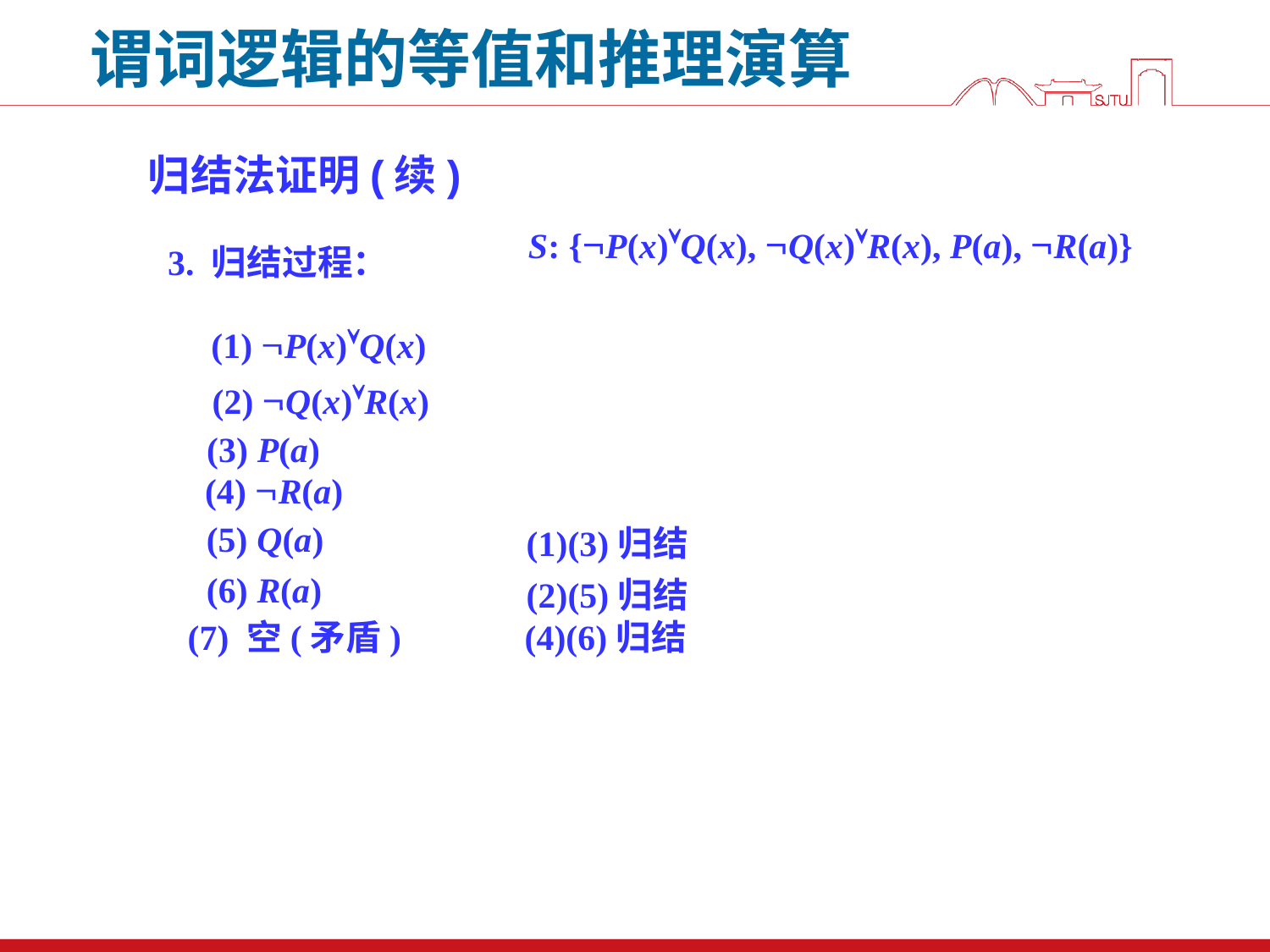

谓词逻辑的等值和推理演算
归结法证明(续)
S: {¬P(x)∨Q(x), ¬Q(x)∨R(x), P(a), ¬R(a)}
3. 归结过程：
(1) ¬P(x)∨Q(x)
(2) ¬Q(x)∨R(x)
 (3) P(a)
(4) ¬R(a)
 (5) Q(a)
(1)(3)归结
 (6) R(a)
(2)(5)归结
(7) 空(矛盾)
(4)(6)归结